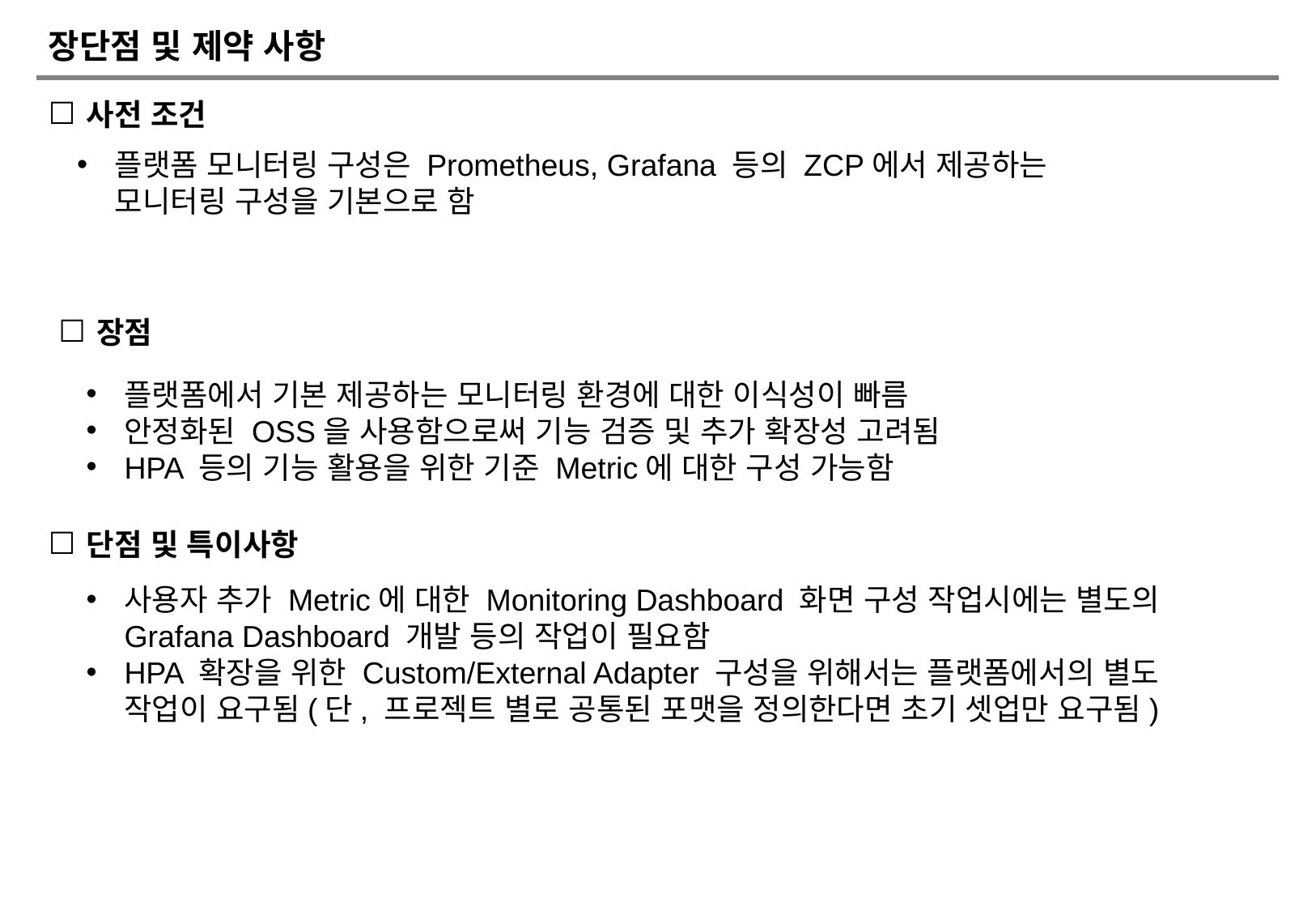

# 장단점 및 제약 사항
사전 조건
플랫폼 모니터링 구성은 Prometheus, Grafana 등의 ZCP에서 제공하는 모니터링 구성을 기본으로 함
장점
플랫폼에서 기본 제공하는 모니터링 환경에 대한 이식성이 빠름
안정화된 OSS을 사용함으로써 기능 검증 및 추가 확장성 고려됨
HPA 등의 기능 활용을 위한 기준 Metric에 대한 구성 가능함
단점 및 특이사항
사용자 추가 Metric에 대한 Monitoring Dashboard 화면 구성 작업시에는 별도의 Grafana Dashboard 개발 등의 작업이 필요함
HPA 확장을 위한 Custom/External Adapter 구성을 위해서는 플랫폼에서의 별도 작업이 요구됨(단, 프로젝트 별로 공통된 포맷을 정의한다면 초기 셋업만 요구됨)